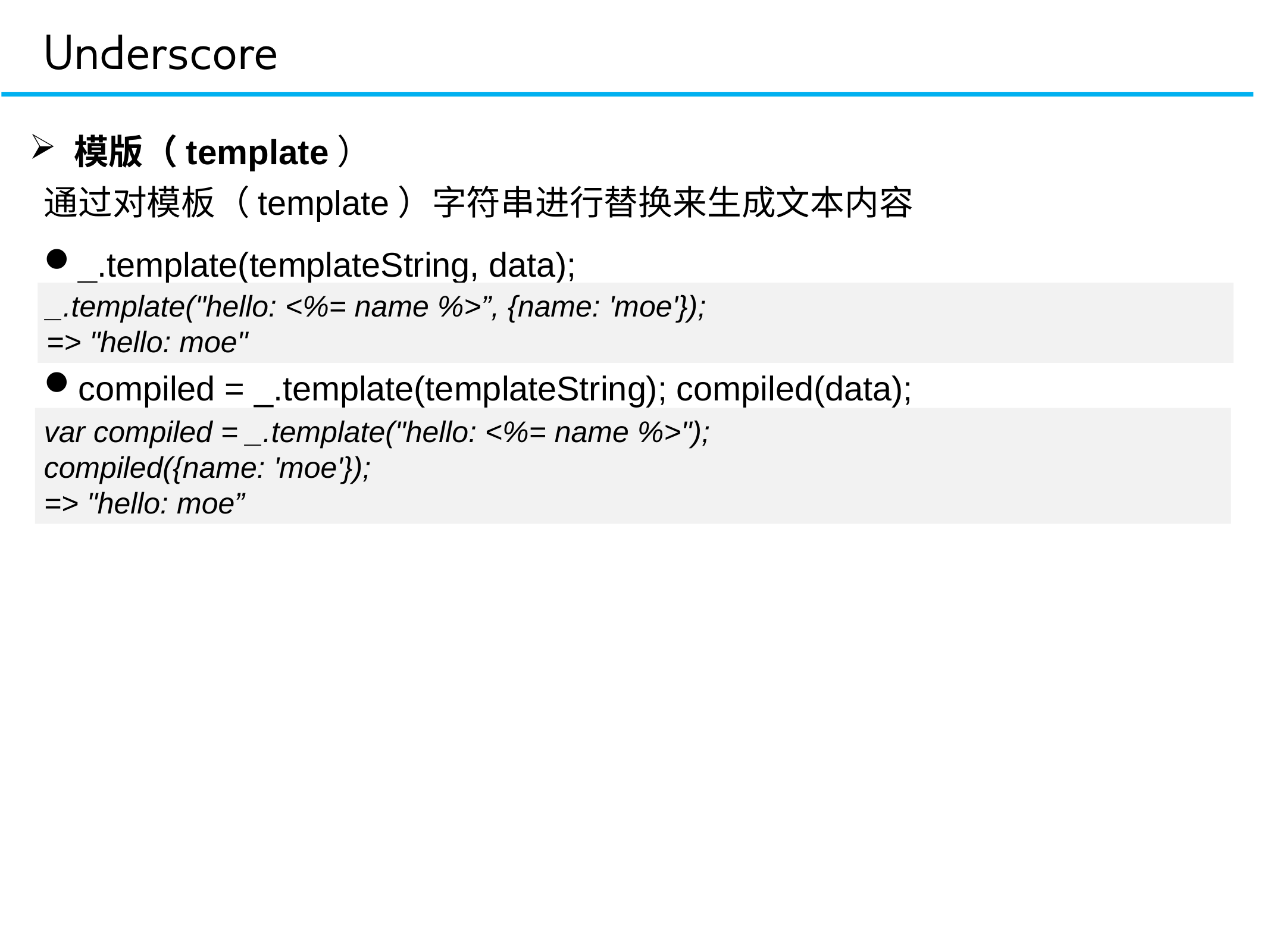

Underscore

模版（template）
通过对模板（template）字符串进行替换来生成文本内容
_.template(templateString, data);

compiled = _.template(templateString); compiled(data);
_.template("hello: <%= name %>”, {name: 'moe'});
=> "hello: moe"
var compiled = _.template("hello: <%= name %>");
compiled({name: 'moe'});
=> "hello: moe”